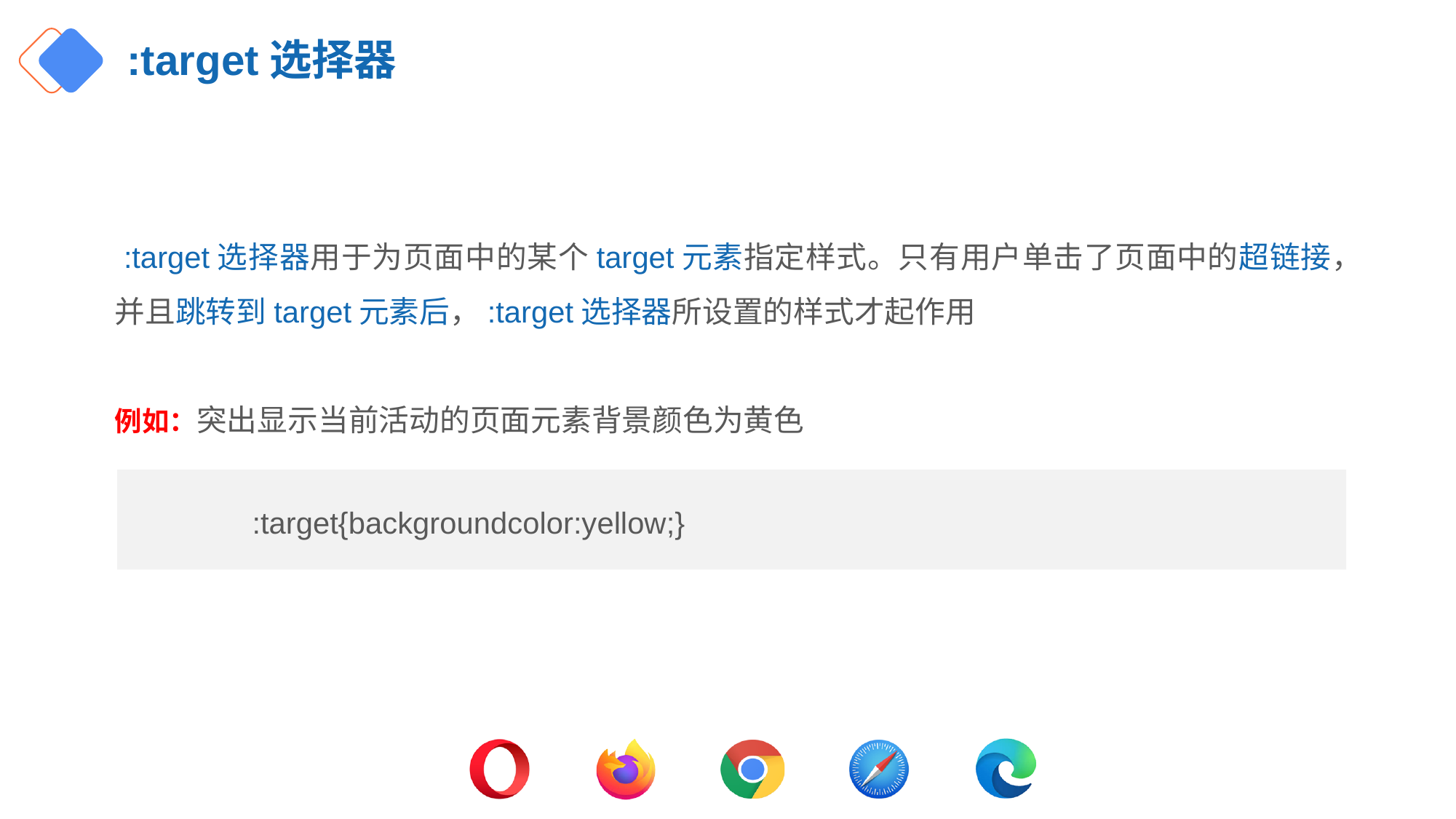

# :target选择器
 :target选择器用于为页面中的某个target元素指定样式。只有用户单击了页面中的超链接，并且跳转到target元素后，:target选择器所设置的样式才起作用

例如：突出显示当前活动的页面元素背景颜色为黄色

:target{backgroundcolor:yellow;}